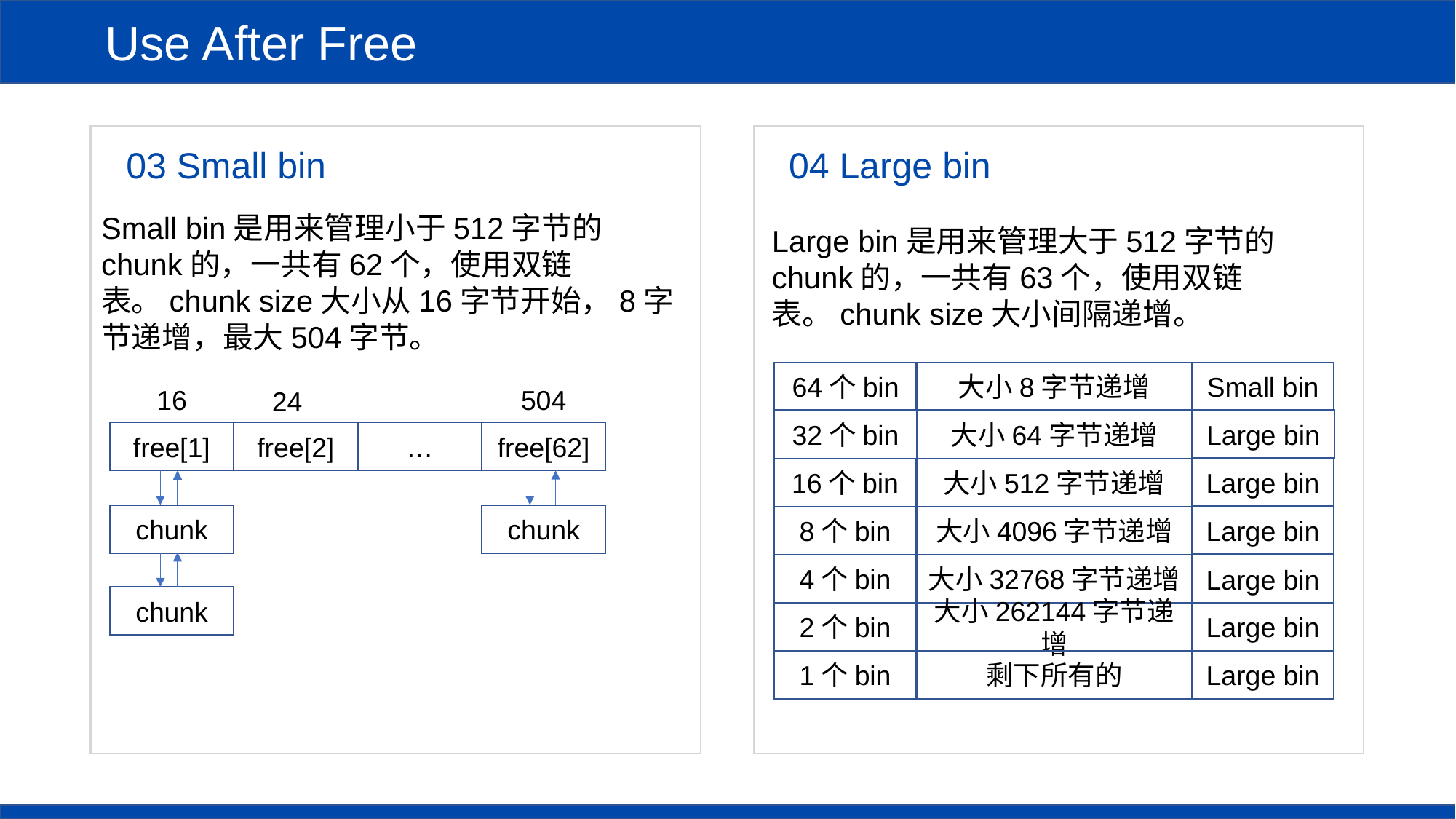

Use After Free

03 Small bin
04 Large bin
Small bin是用来管理小于512字节的chunk的，一共有62个，使用双链表。chunk size大小从16字节开始，8字节递增，最大504字节。
Large bin是用来管理大于512字节的chunk的，一共有63个，使用双链表。chunk size大小间隔递增。
64个bin
大小8字节递增
Small bin
16
504
24
Large bin
32个bin
大小64字节递增
free[62]
…
free[2]
free[1]
大小512字节递增
16个bin
Large bin
chunk
chunk
Large bin
8个bin
大小4096字节递增
4个bin
大小32768字节递增
Large bin
chunk
2个bin
大小262144字节递增
Large bin
Large bin
剩下所有的
1个bin